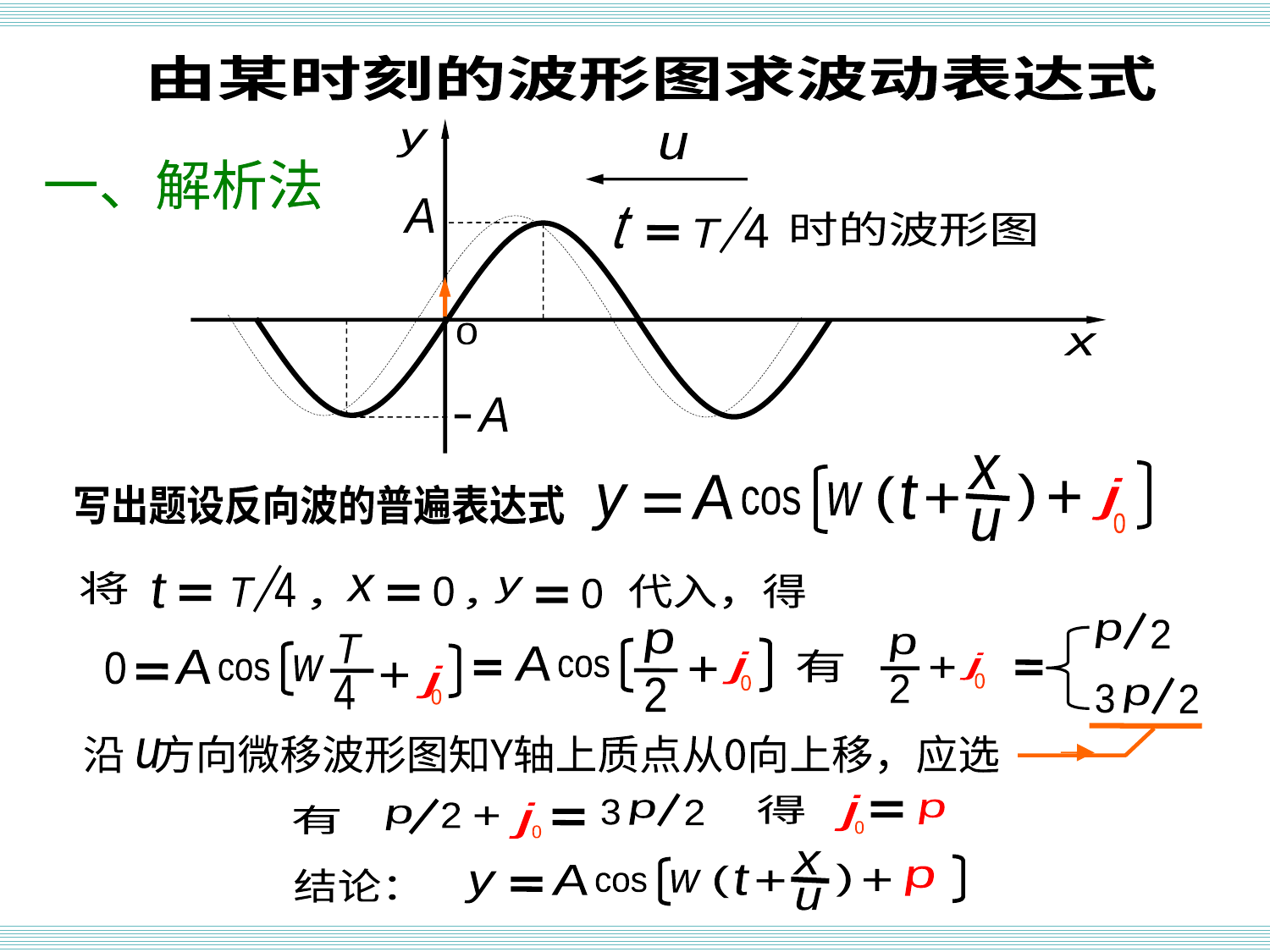

例
由某时刻的波形图求波动表达式

y
u

时的波形图
4
T
t

A

0
x
A

一、解析法

x

A
ω
cos
)
t
(
ϕ
+
+
y

u
写出题设反向波的普遍表达式
0

4
T
将
代入，得
t
x
0

y
0

，
，

2
π

π
ϕ
+

2
T

A
ω
cos

0
+
ϕ

4

A
cos

π
ϕ
+

2
有

3
2
π
0
0
0

沿   方向微移波形图知Y轴上质点从0向上移，应选
u

3

2
π
2
ϕ
π
+

得
ϕ
π

有
0
0
x

)
A
t
(
π
+
ω
+
y
cos

u
结论：